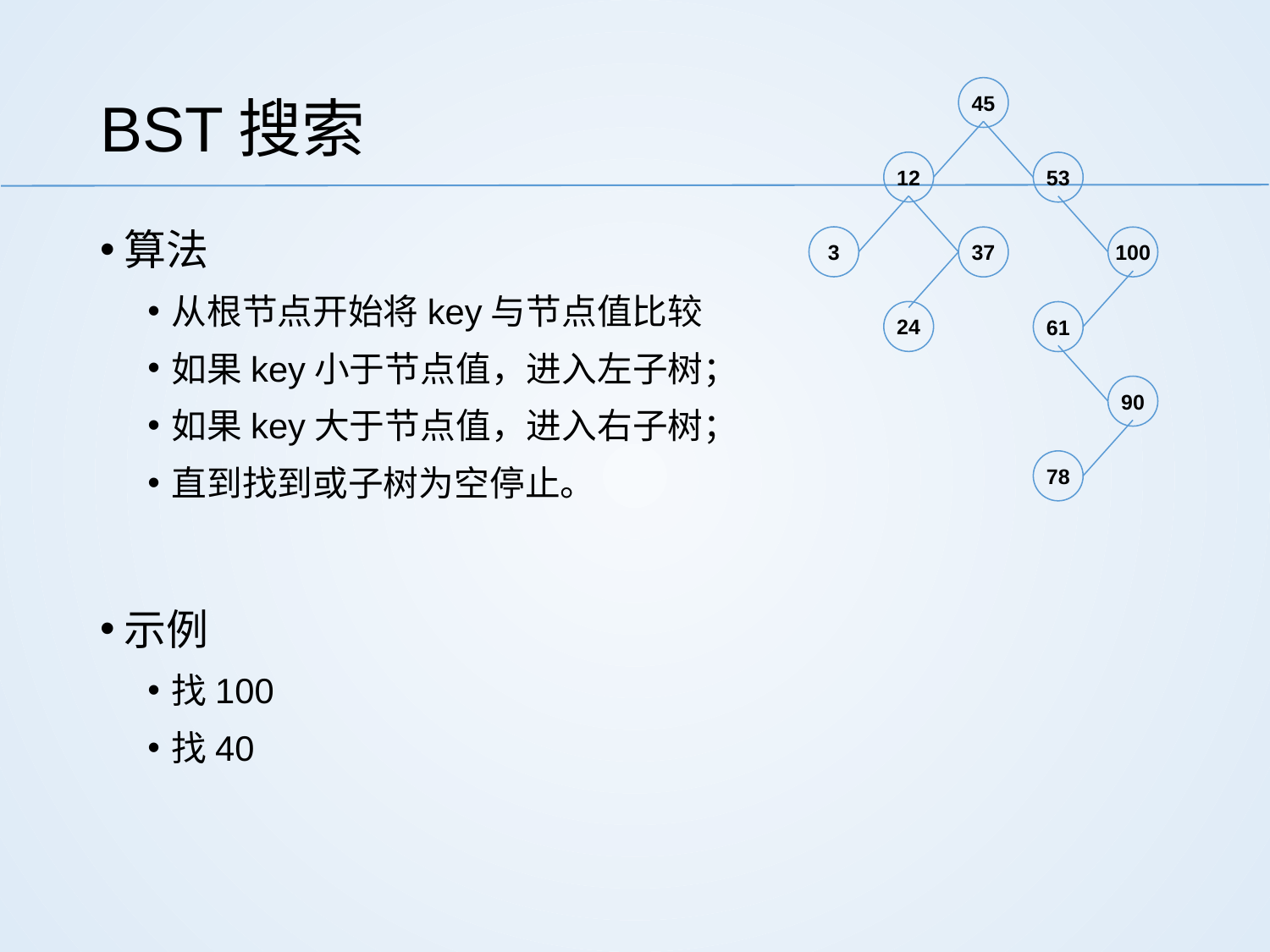

# BST搜索
45

12

53

3

37

100

24

61

90

78

算法
从根节点开始将key与节点值比较
如果key小于节点值，进入左子树；
如果key大于节点值，进入右子树；
直到找到或子树为空停止。

示例
找100
找40
14